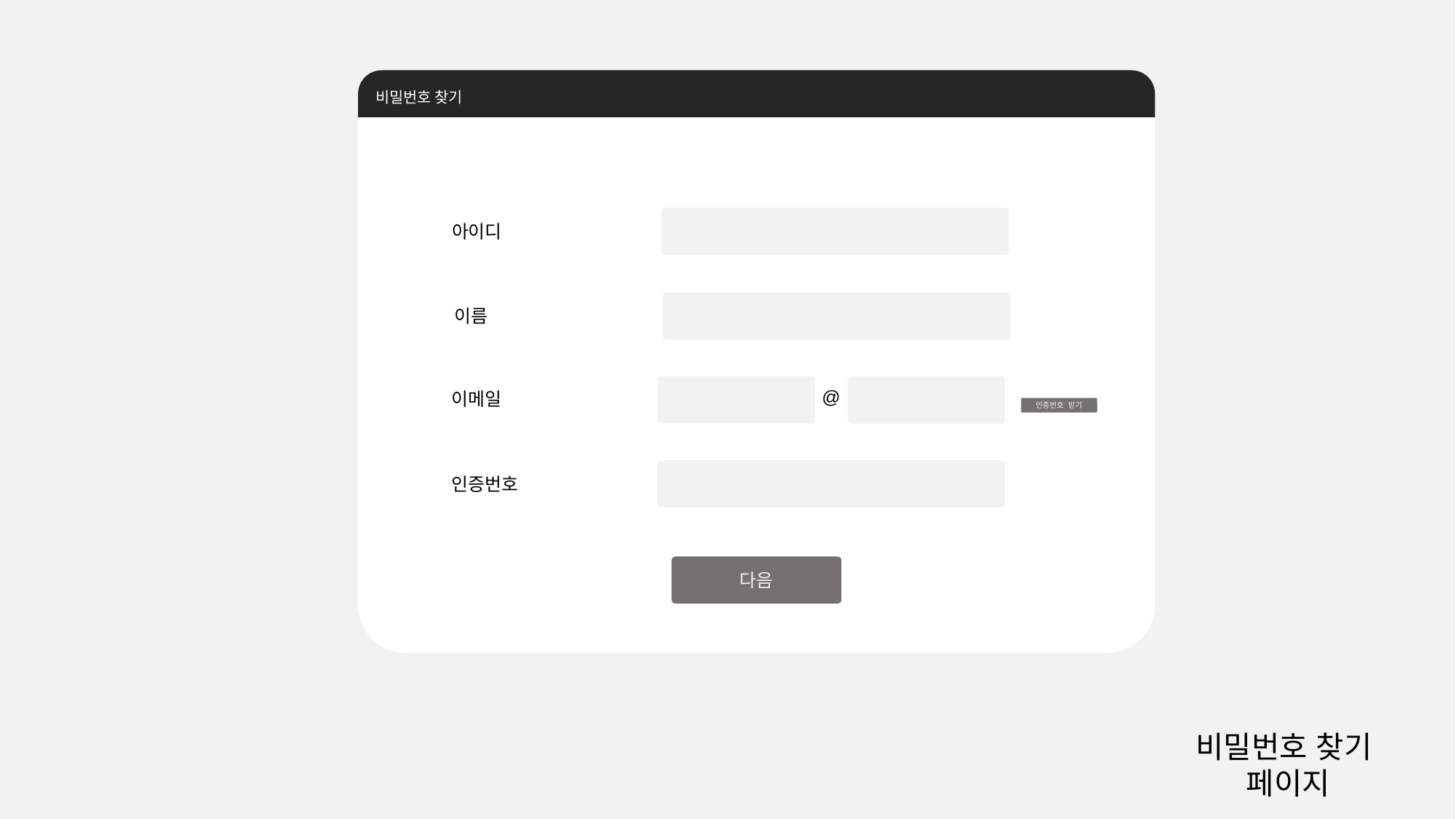

비밀번호 찾기

아이디

이름

@
이메일
인증번호  받기

인증번호
다음
비밀번호 찾기
페이지